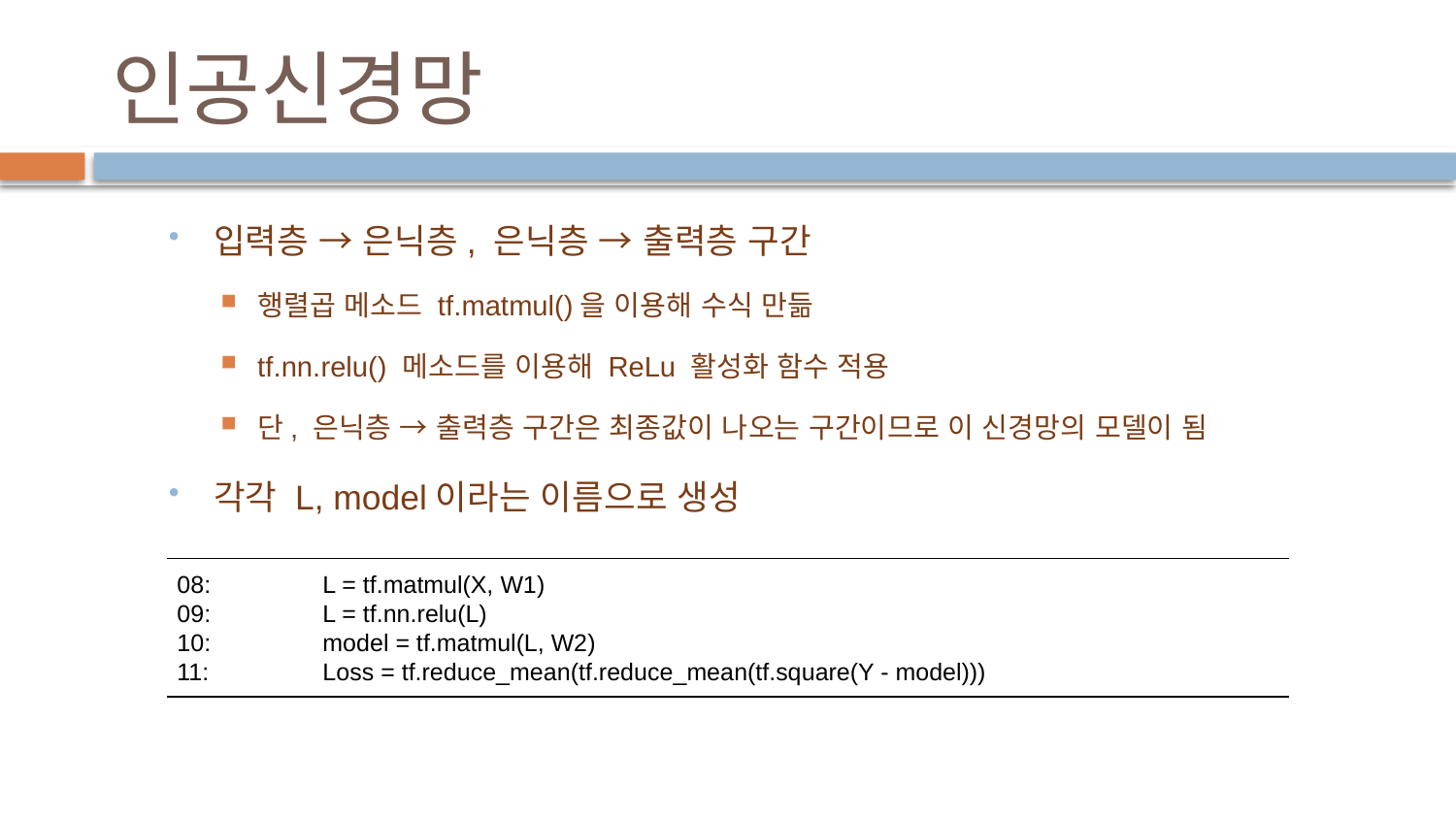

# 인공신경망
입력층 → 은닉층, 은닉층 → 출력층 구간
행렬곱 메소드 tf.matmul()을 이용해 수식 만듦
tf.nn.relu() 메소드를 이용해 ReLu 활성화 함수 적용
단, 은닉층 → 출력층 구간은 최종값이 나오는 구간이므로 이 신경망의 모델이 됨
각각 L, model이라는 이름으로 생성
| 08: L = tf.matmul(X, W1) 09: L = tf.nn.relu(L) 10: model = tf.matmul(L, W2) 11: Loss = tf.reduce\_mean(tf.reduce\_mean(tf.square(Y - model))) |
| --- |